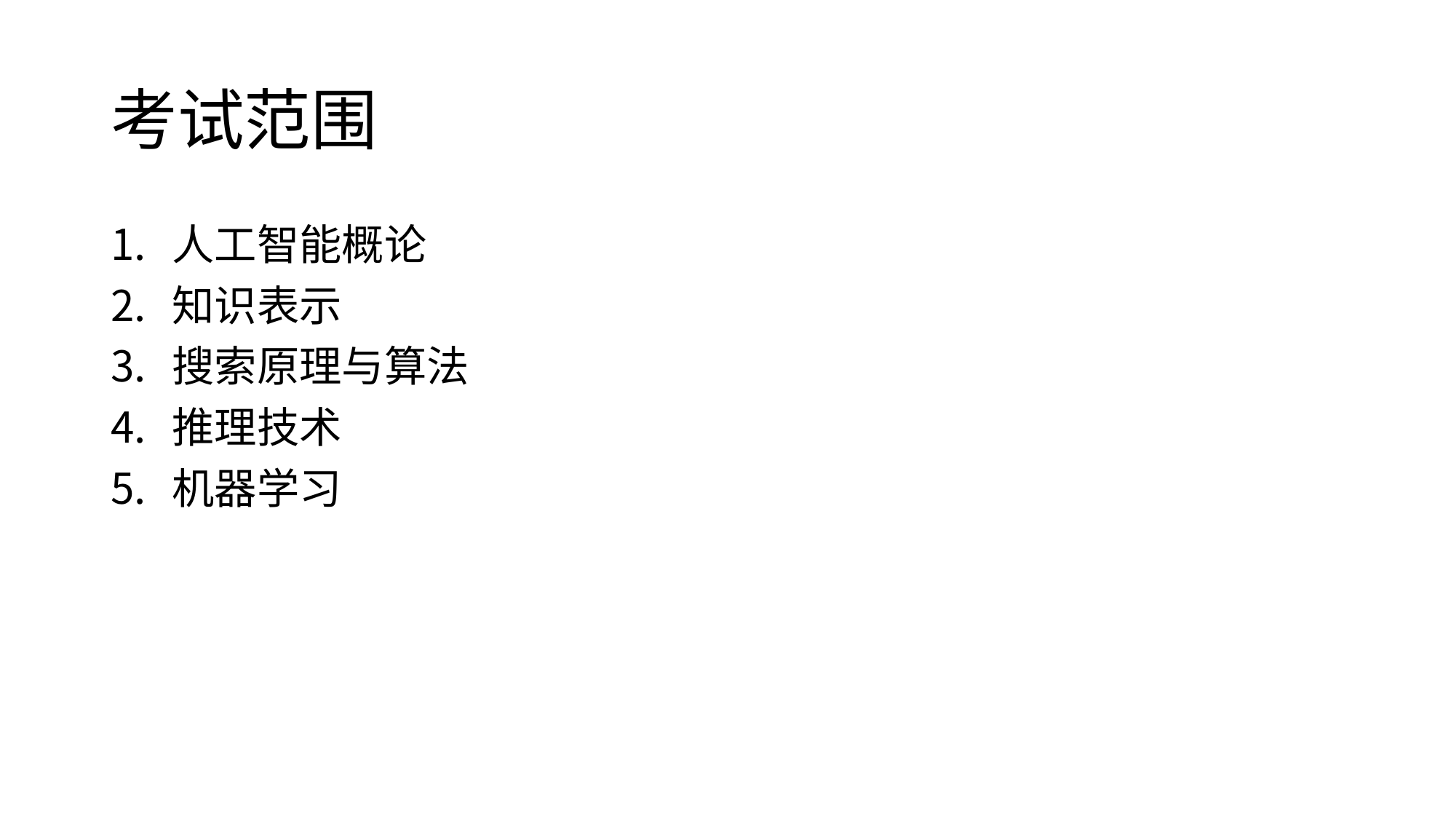

# 考试范围
人工智能概论
知识表示
搜索原理与算法
推理技术
机器学习